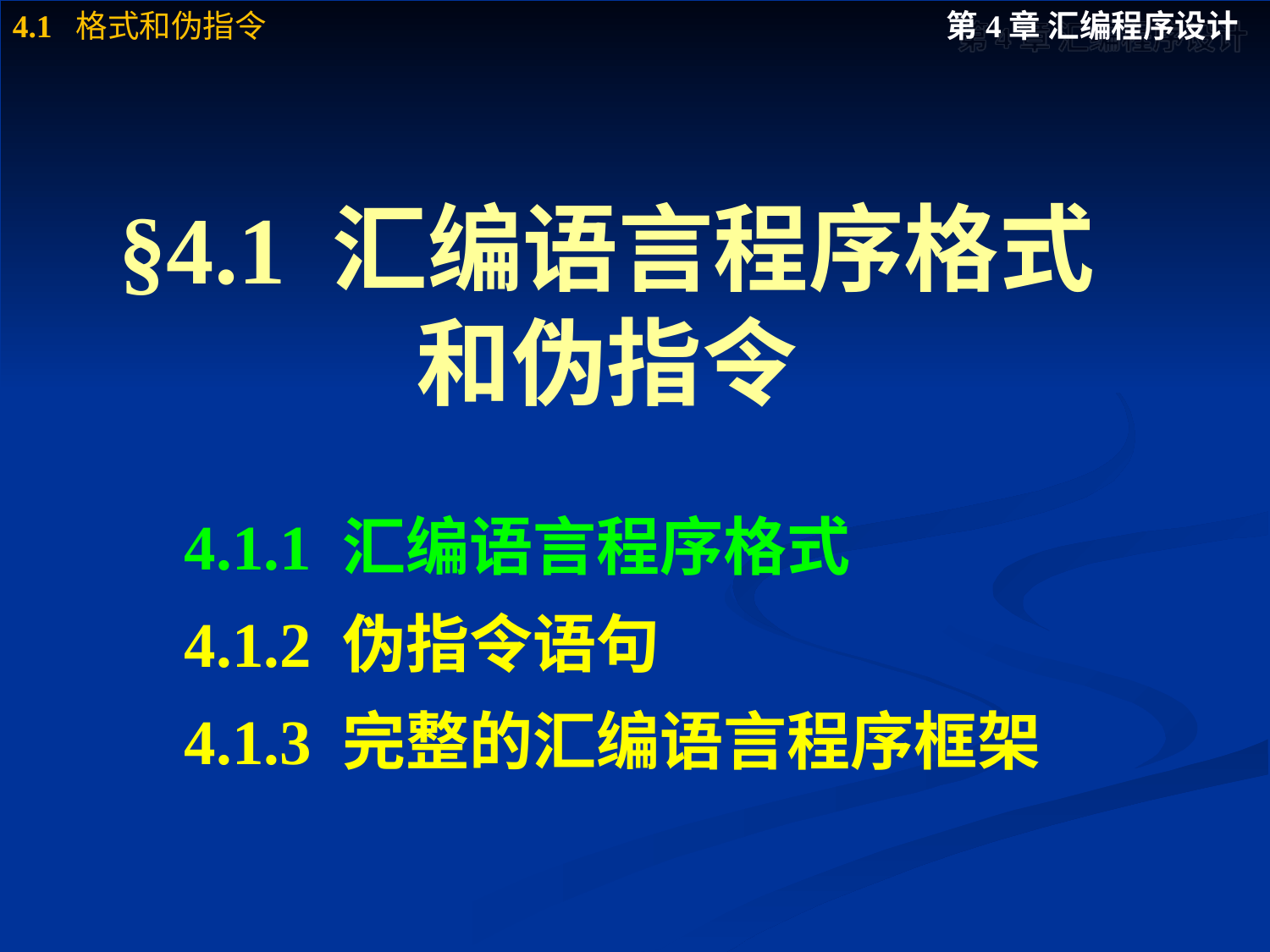

# §4.1 汇编语言程序格式和伪指令
4.1.1 汇编语言程序格式
4.1.2 伪指令语句
4.1.3 完整的汇编语言程序框架